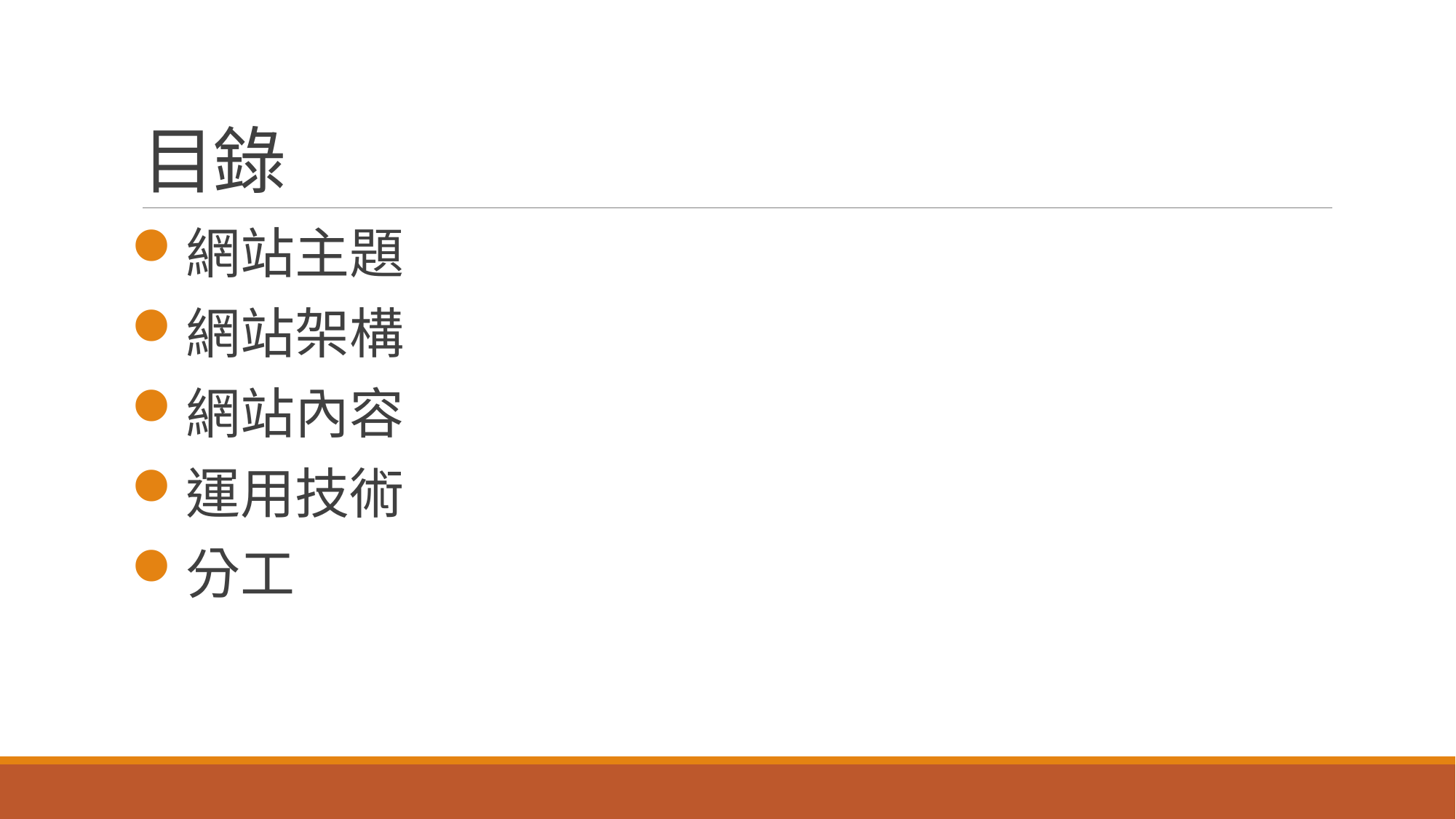

# 目錄
網站主題
網站架構
網站內容
運用技術
分工